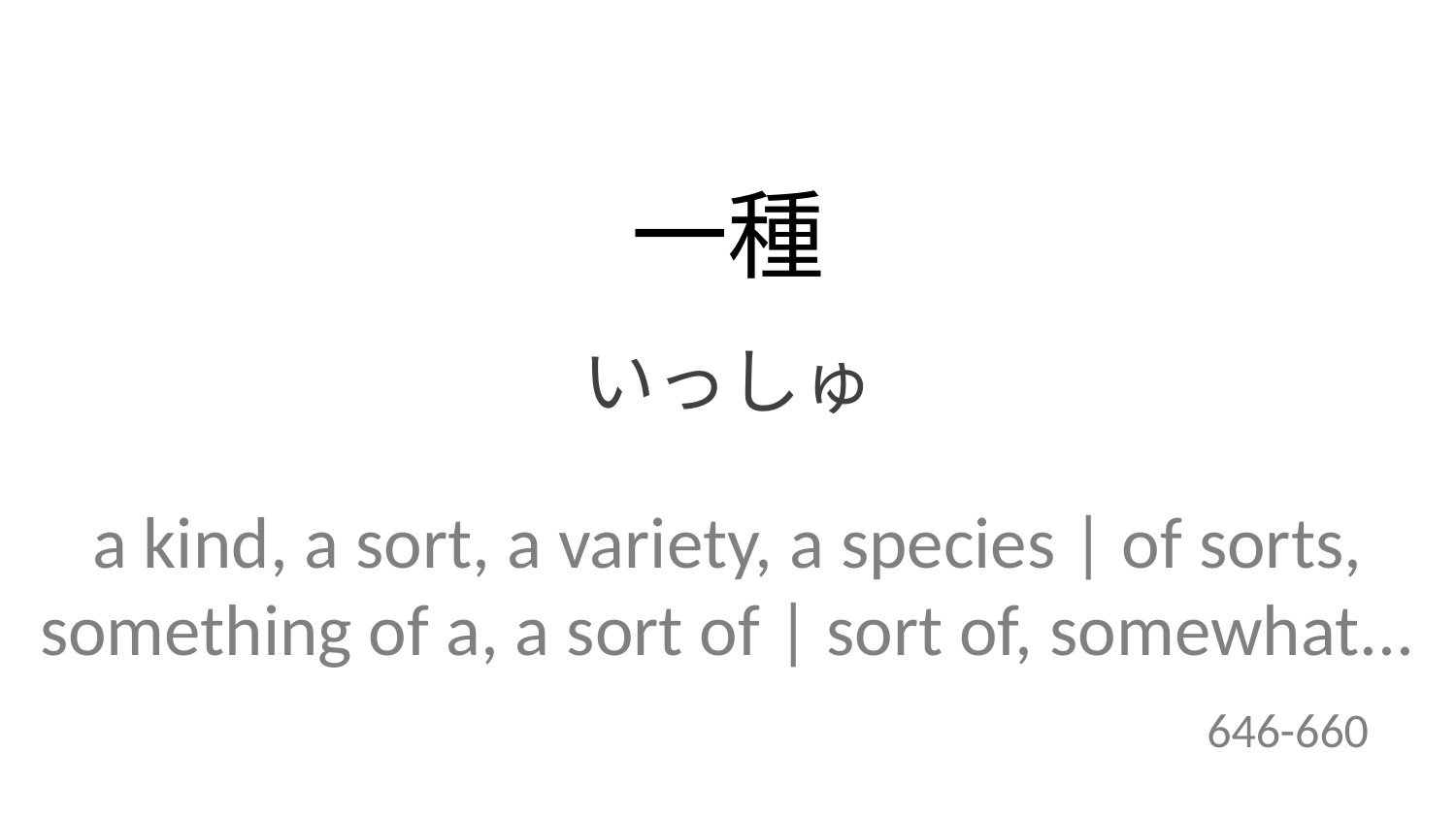

一種

いっしゅ
a kind, a sort, a variety, a species | of sorts, something of a, a sort of | sort of, somewhat...
646-660